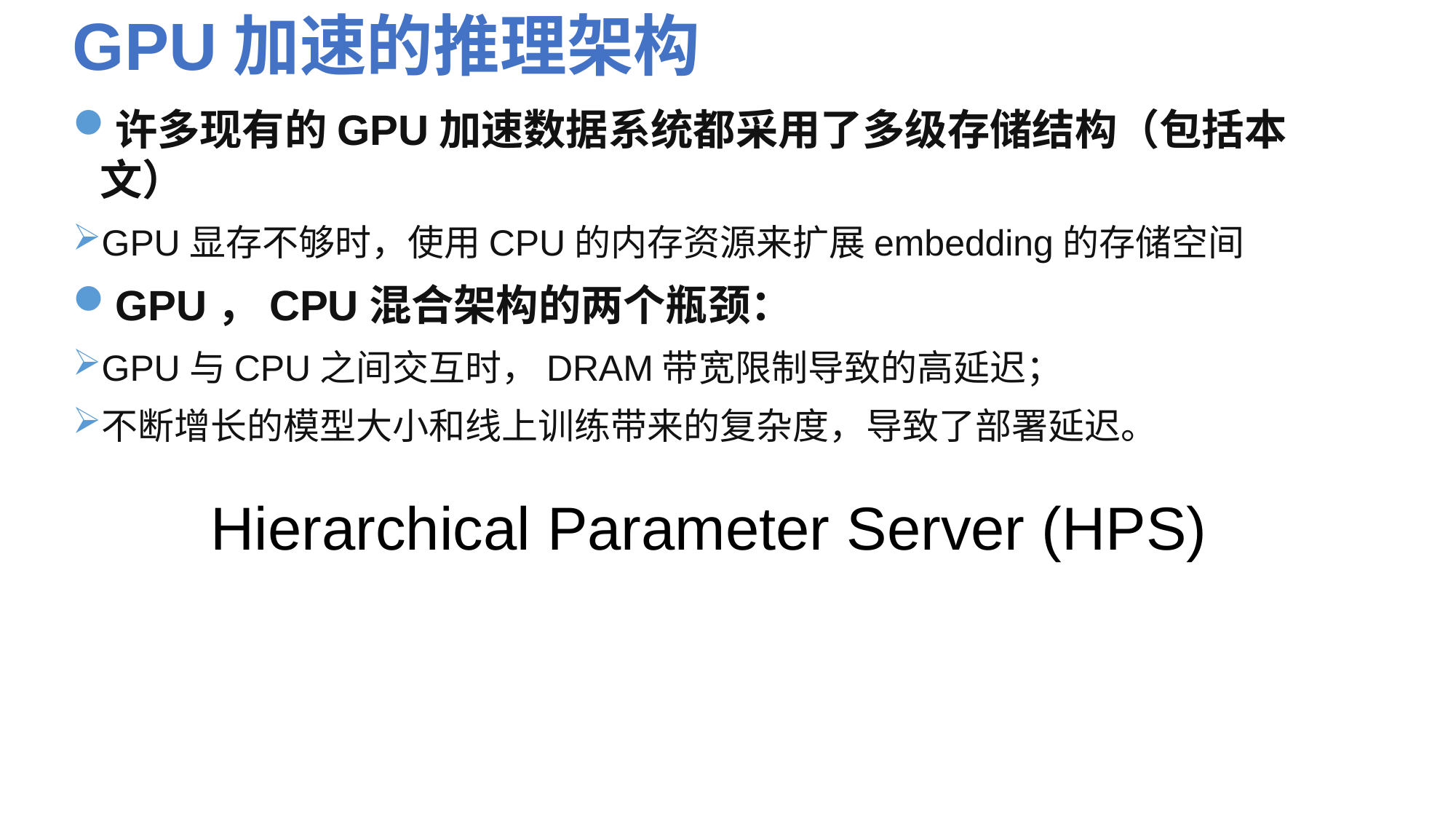

# GPU加速的推理架构
许多现有的GPU加速数据系统都采用了多级存储结构（包括本文）
GPU显存不够时，使用CPU的内存资源来扩展embedding的存储空间
GPU，CPU混合架构的两个瓶颈：
GPU与CPU之间交互时，DRAM带宽限制导致的高延迟；
不断增长的模型大小和线上训练带来的复杂度，导致了部署延迟。
Hierarchical Parameter Server (HPS)